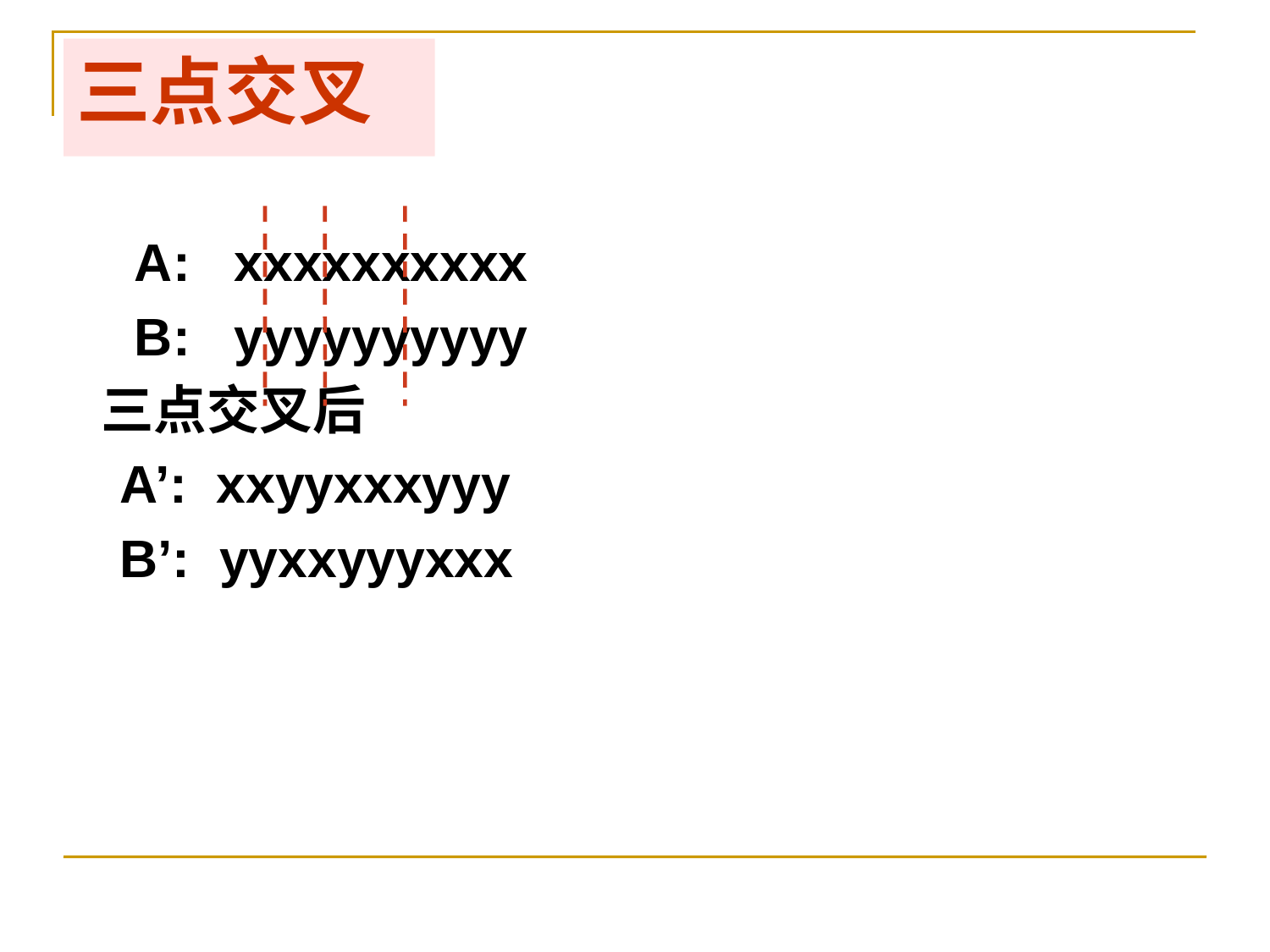

# 三点交叉

    A:   xxxxxxxxxx
    B:   yyyyyyyyyy
 三点交叉后
   A’:  xxyyxxxyyy
   B’:  yyxxyyyxxx